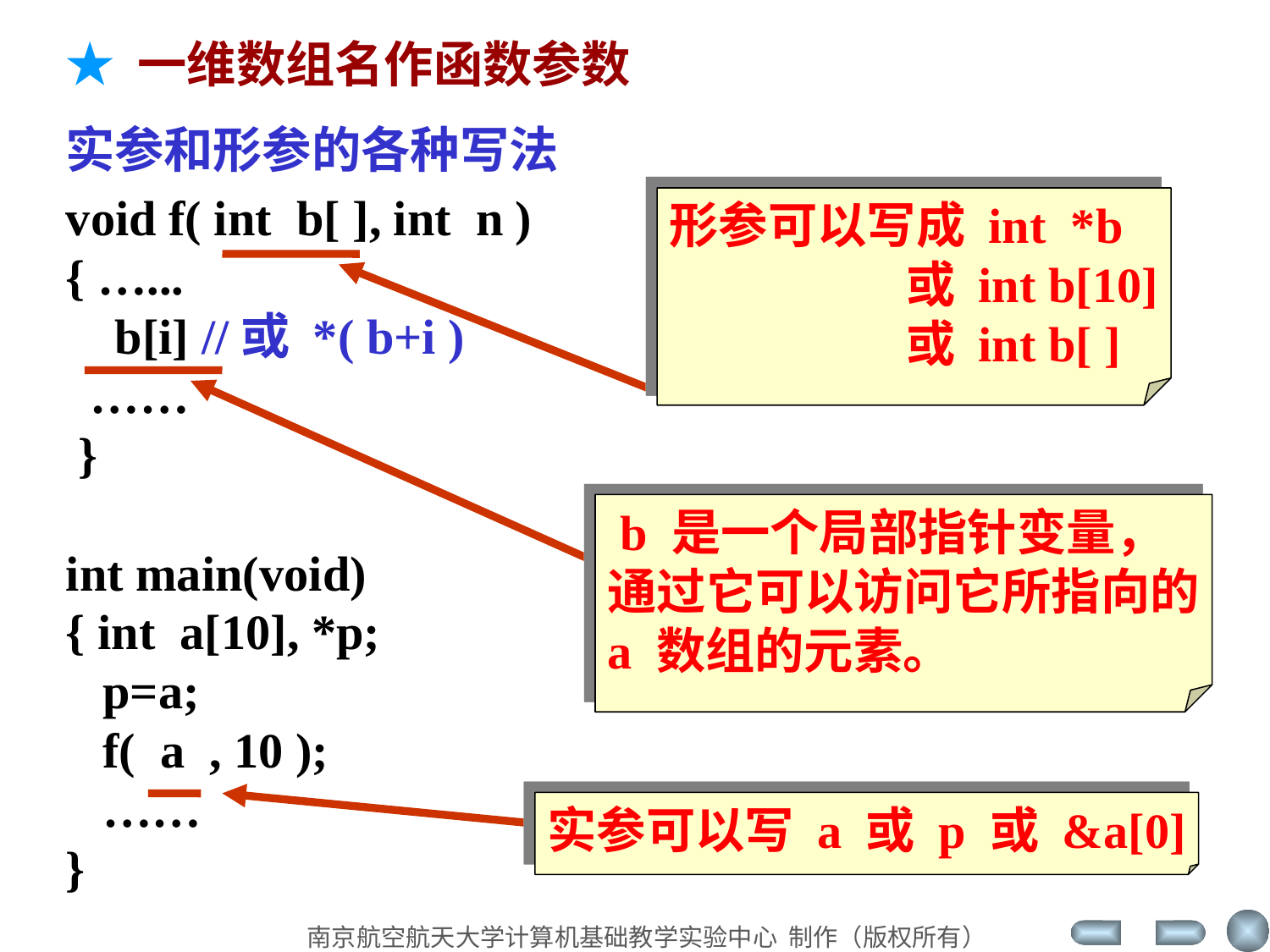

★ 一维数组名作函数参数
实参和形参的各种写法
void f( int  b[ ], int  n )
{ …...
    b[i] //或 *( b+i )
  ……
 }

int main(void)
{ int  a[10], *p;
   p=a;
   f(  a  , 10 );
   ……
}
形参可以写成 int  *b
                    或 int b[10]
                    或 int b[ ]

 b 是一个局部指针变量，
通过它可以访问它所指向的
a 数组的元素。

实参可以写 a 或 p 或 &a[0]